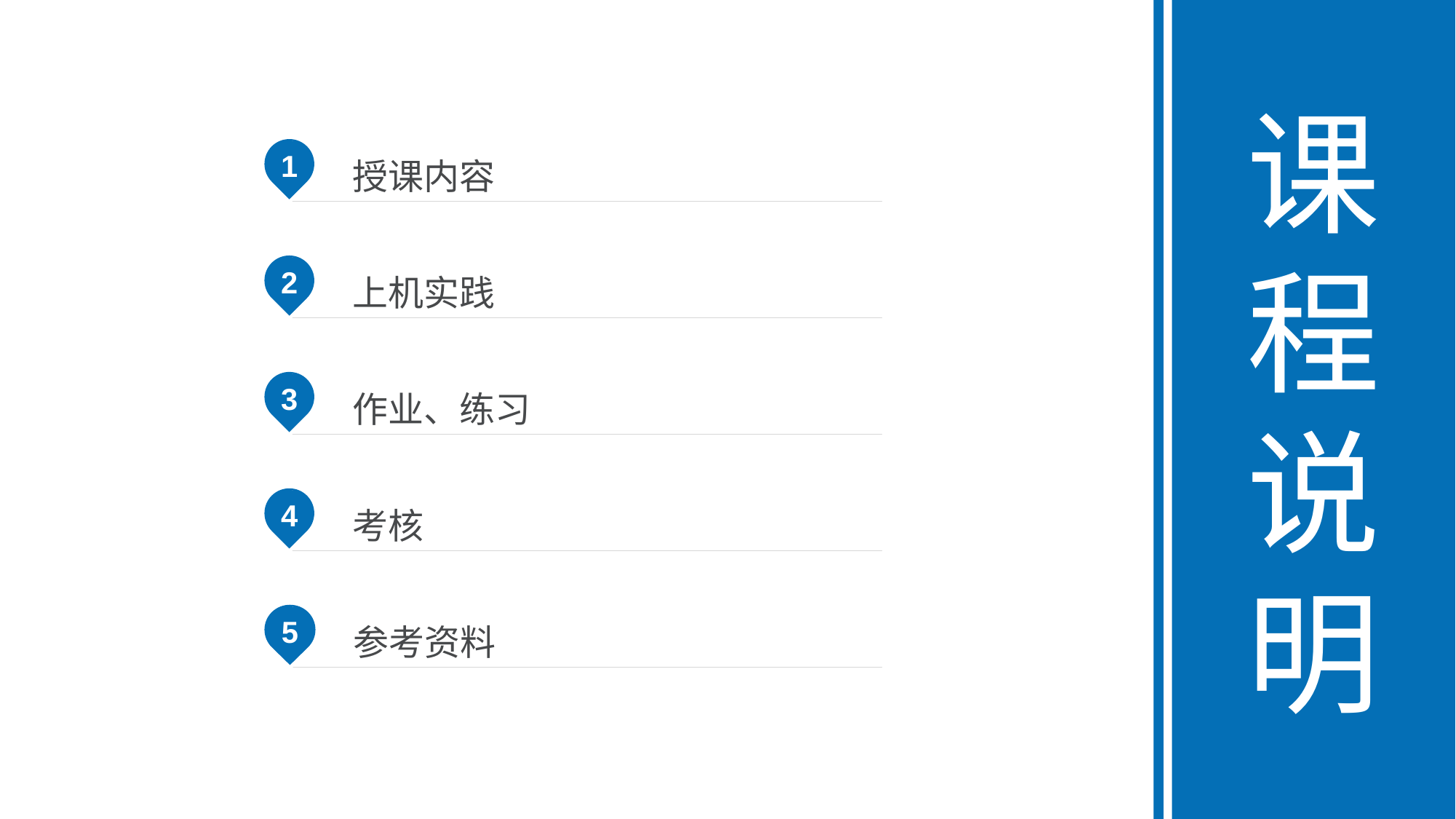

课程说明

1
授课内容
2
上机实践
3
作业、练习
4
考核
5
参考资料